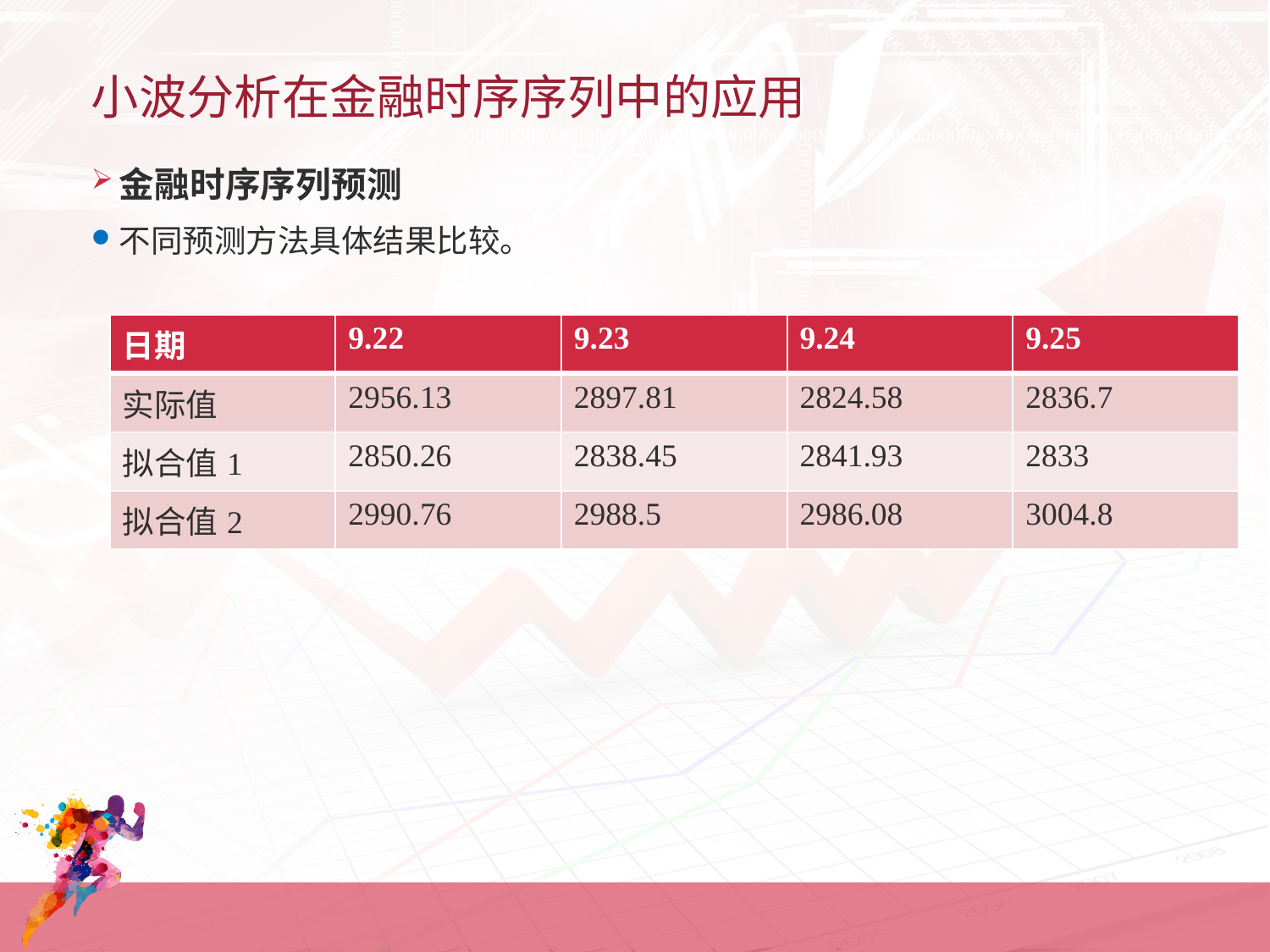

# 小波分析在金融时序序列中的应用
金融时序序列预测
不同预测方法具体结果比较。
| 日期 | 9.22 | 9.23 | 9.24 | 9.25 |
| --- | --- | --- | --- | --- |
| 实际值 | 2956.13 | 2897.81 | 2824.58 | 2836.7 |
| 拟合值1 | 2850.26 | 2838.45 | 2841.93 | 2833 |
| 拟合值2 | 2990.76 | 2988.5 | 2986.08 | 3004.8 |